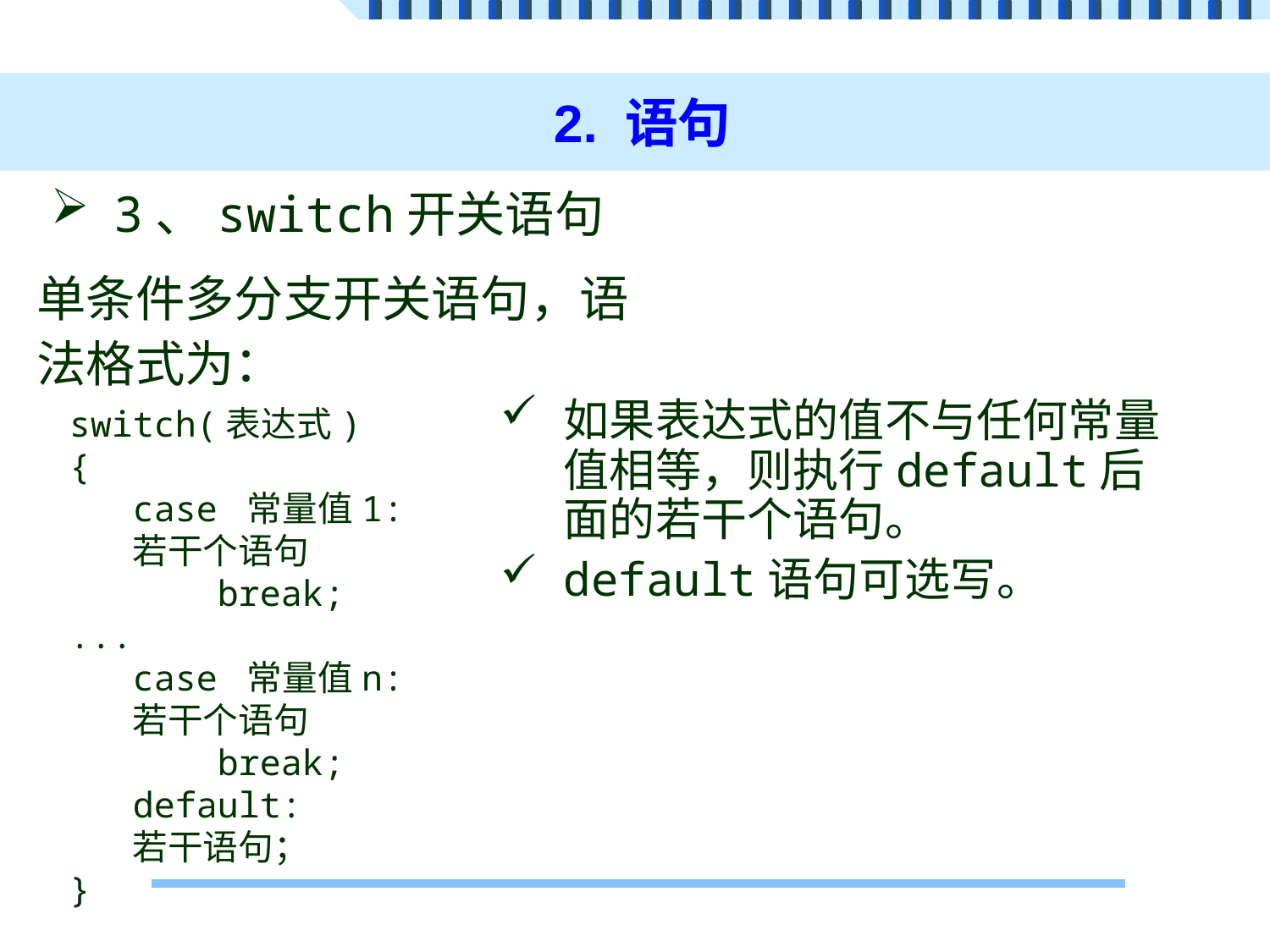

# 2. 语句
3、switch开关语句
单条件多分支开关语句，语法格式为：
如果表达式的值不与任何常量值相等，则执行default后面的若干个语句。
default语句可选写。
switch(表达式)
{
   case 常量值1:
       若干个语句
       break;
...
   case 常量值n:
       若干个语句
       break;
   default:
       若干语句；
}